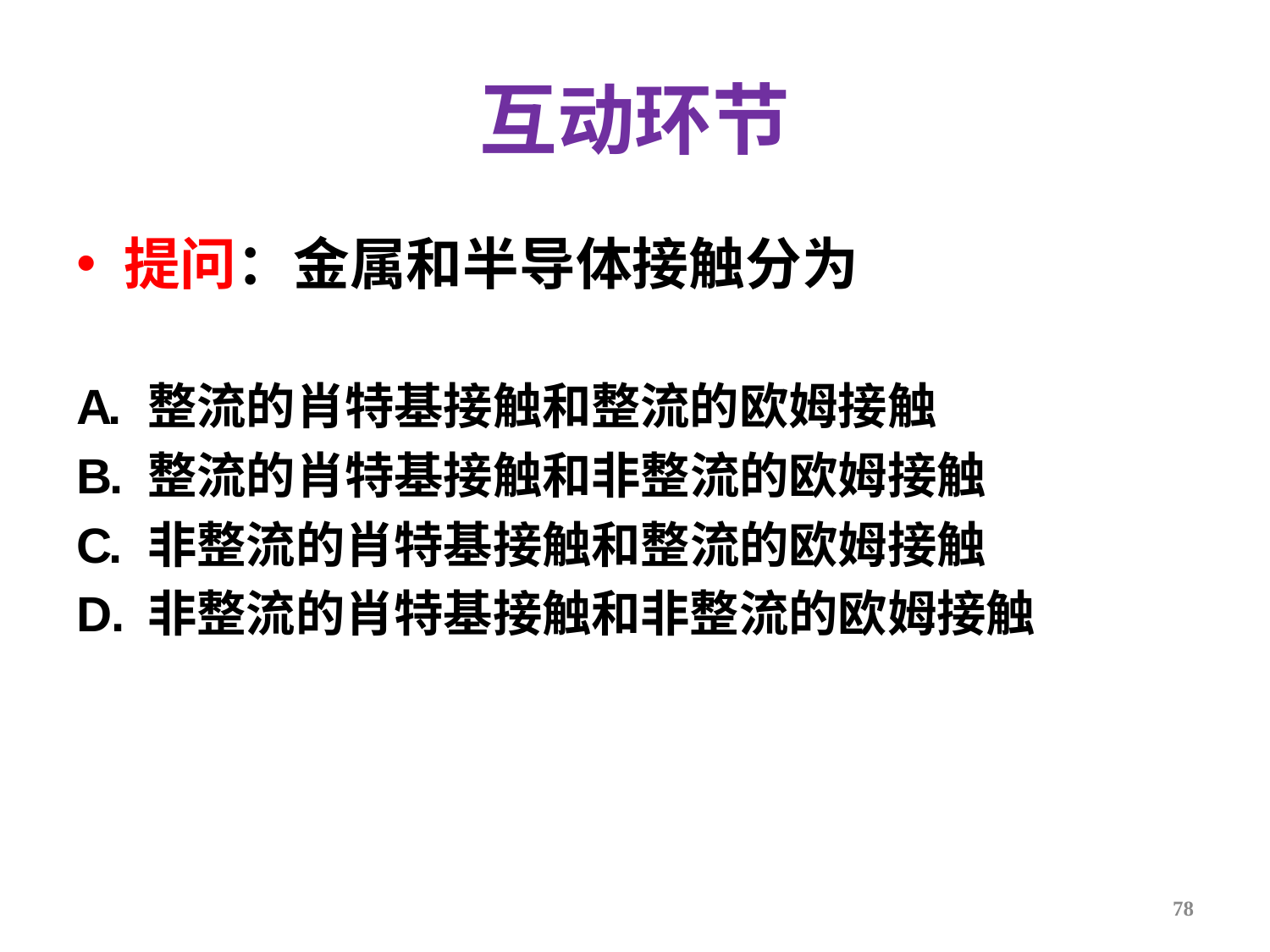

# 互动环节
提问：金属和半导体接触分为

整流的肖特基接触和整流的欧姆接触
整流的肖特基接触和非整流的欧姆接触
非整流的肖特基接触和整流的欧姆接触
非整流的肖特基接触和非整流的欧姆接触

78